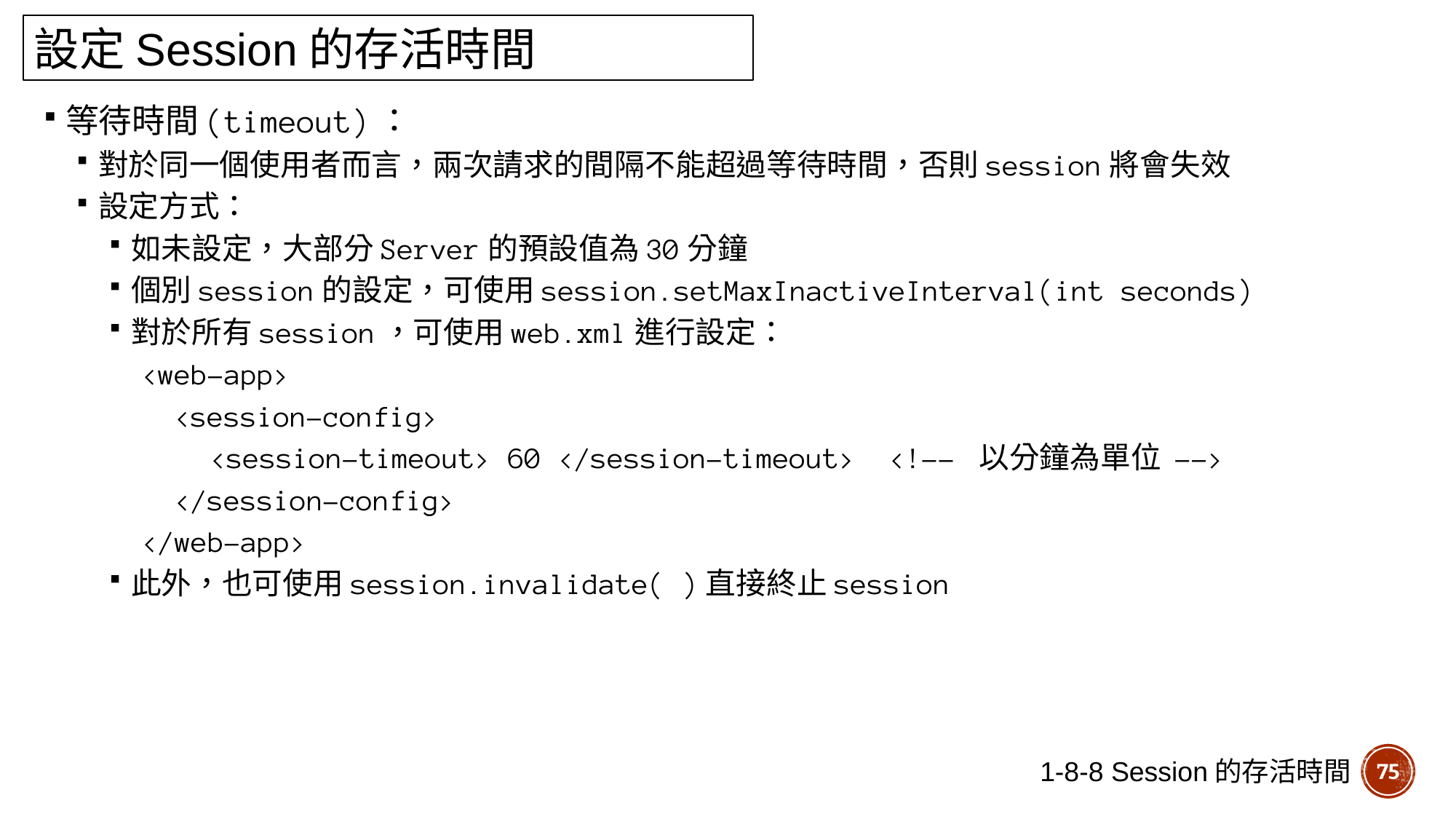

設定Session的存活時間
等待時間(timeout)：
對於同一個使用者而言，兩次請求的間隔不能超過等待時間，否則session將會失效
設定方式：
如未設定，大部分Server的預設值為30分鐘
個別session的設定，可使用session.setMaxInactiveInterval(int seconds)
對於所有session，可使用web.xml進行設定：
<web-app>
<session-config>
<session-timeout> 60 </session-timeout>  <!-- 以分鐘為單位 -->
</session-config>
</web-app>
此外，也可使用session.invalidate( )直接終止session

1-8-8 Session的存活時間
75